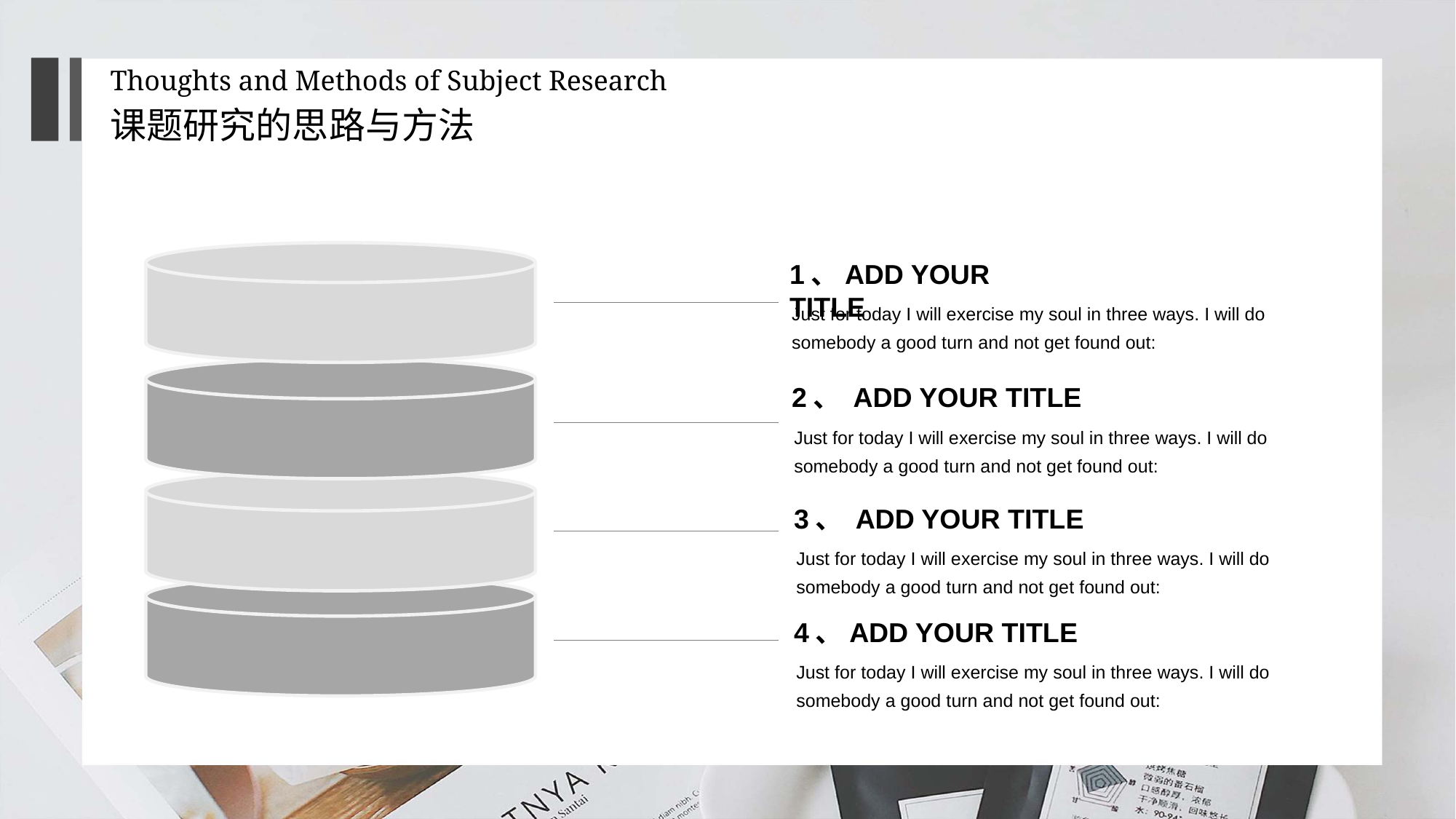

Thoughts and Methods of Subject Research
课题研究的思路与方法

1、ADD YOUR TITLE

Just for today I will exercise my soul in three ways. I will do somebody a good turn and not get found out:

2、 ADD YOUR TITLE

Just for today I will exercise my soul in three ways. I will do somebody a good turn and not get found out:

3、 ADD YOUR TITLE

Just for today I will exercise my soul in three ways. I will do somebody a good turn and not get found out:

4、ADD YOUR TITLE

Just for today I will exercise my soul in three ways. I will do somebody a good turn and not get found out: